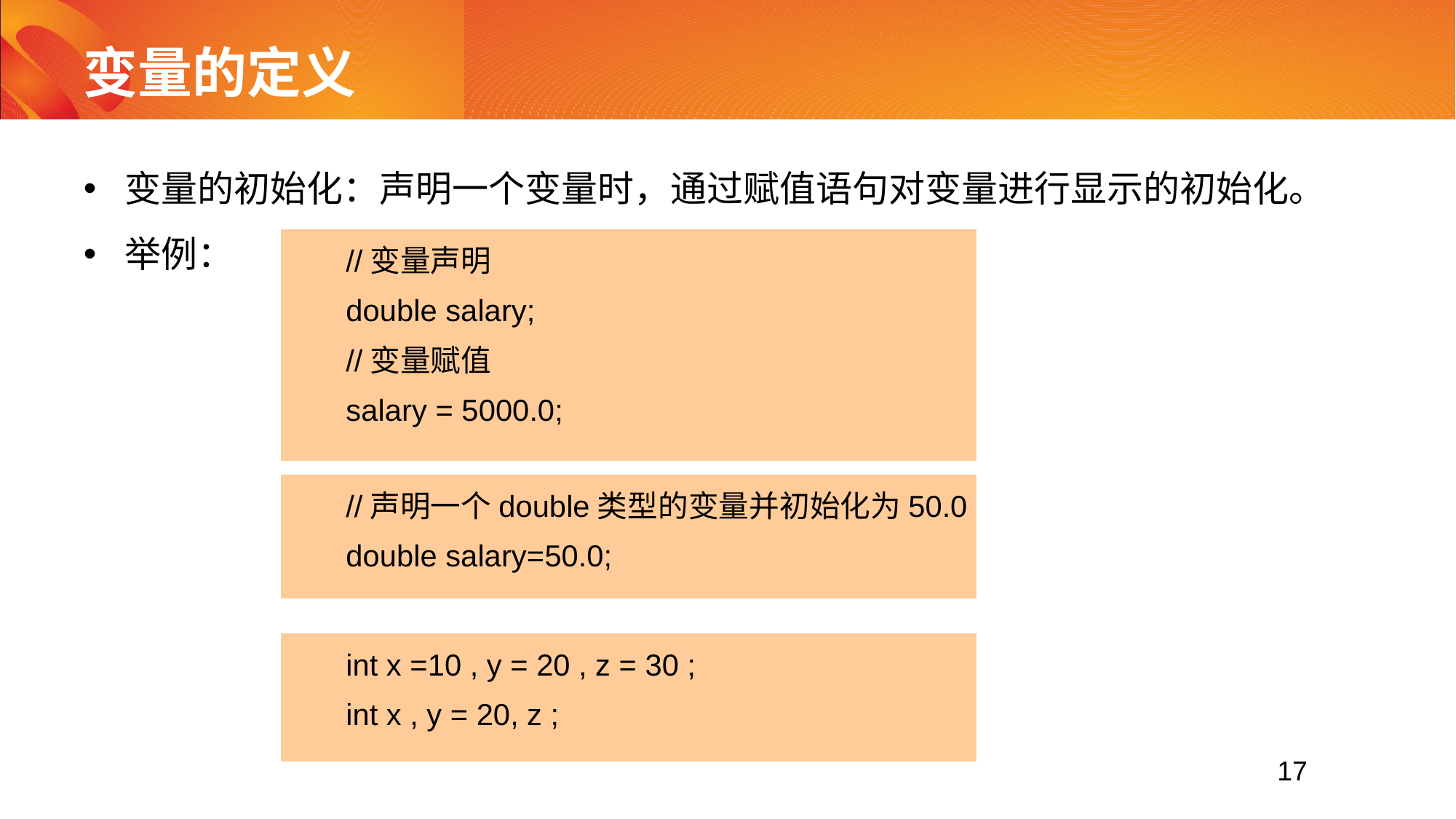

# 变量的定义
变量的初始化：声明一个变量时，通过赋值语句对变量进行显示的初始化。
举例：
//变量声明
double salary;
//变量赋值
salary = 5000.0;

//声明一个double类型的变量并初始化为50.0
double salary=50.0;
int x =10 , y = 20 , z = 30 ;
int x , y = 20, z ;